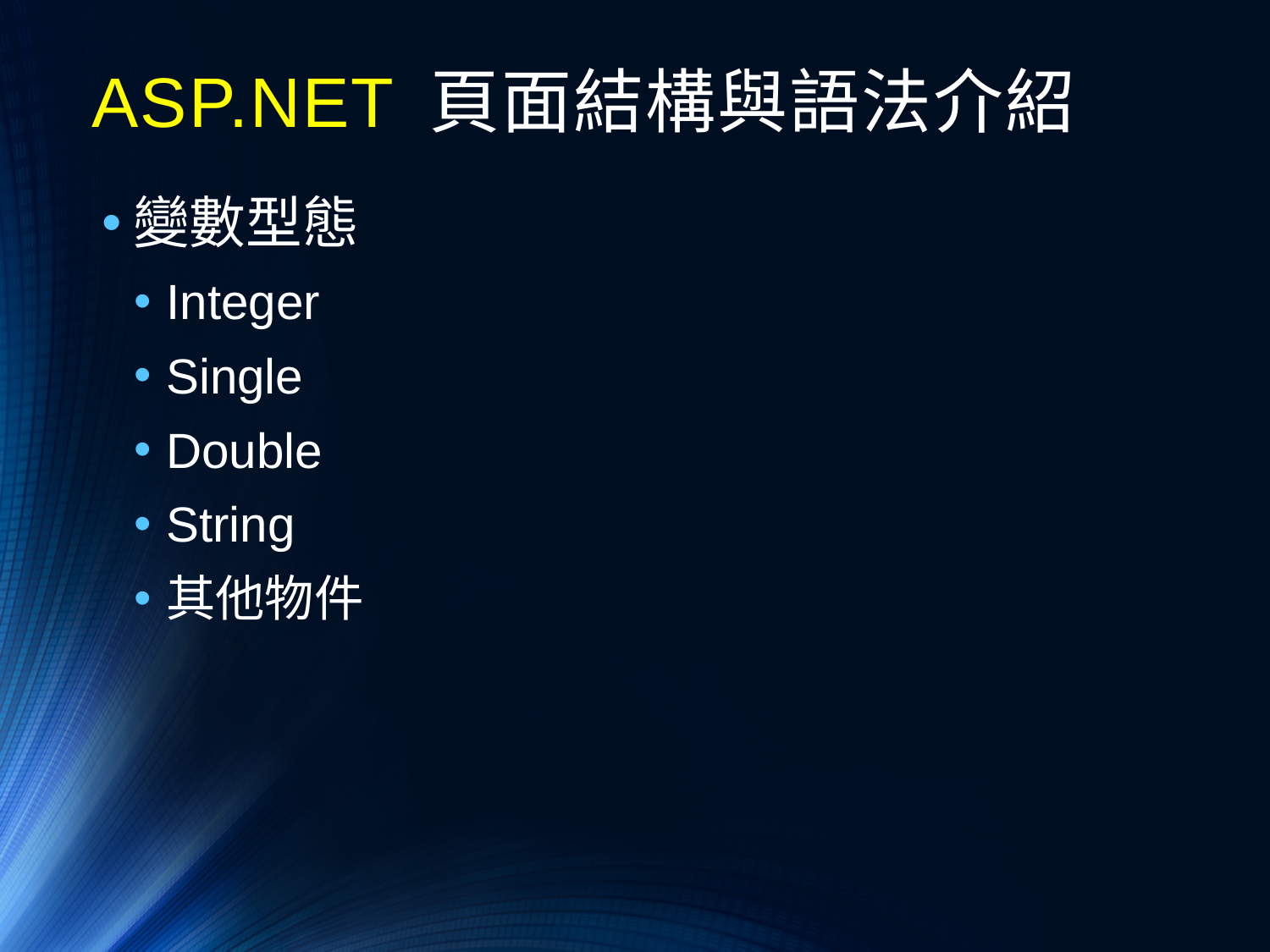

# ASP.NET 頁面結構與語法介紹
變數型態
Integer
Single
Double
String
其他物件